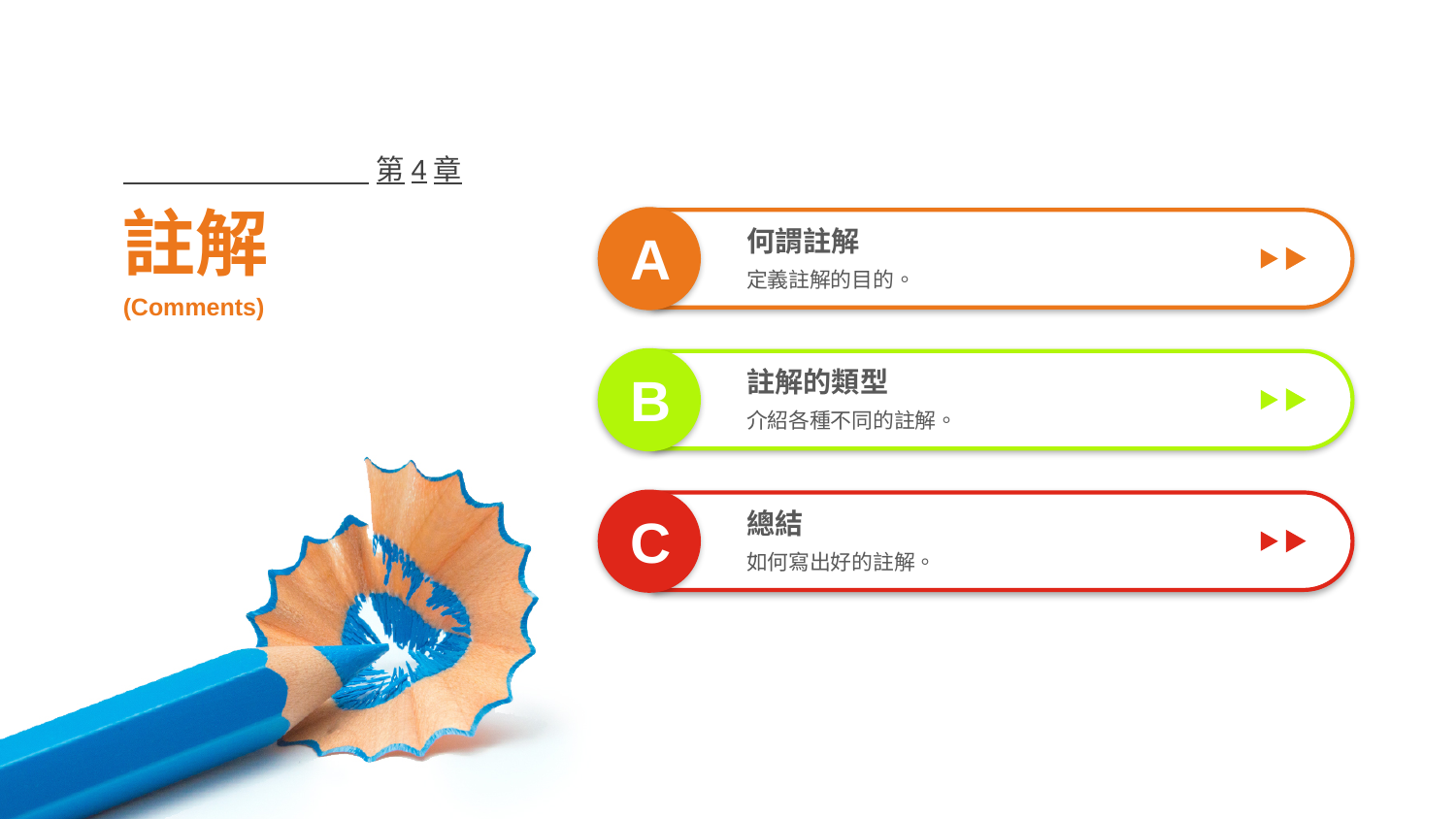

第4章
註解

A
何謂註解
定義註解的目的。

(Comments)

B
註解的類型
介紹各種不同的註解。

總結
如何寫出好的註解。
C